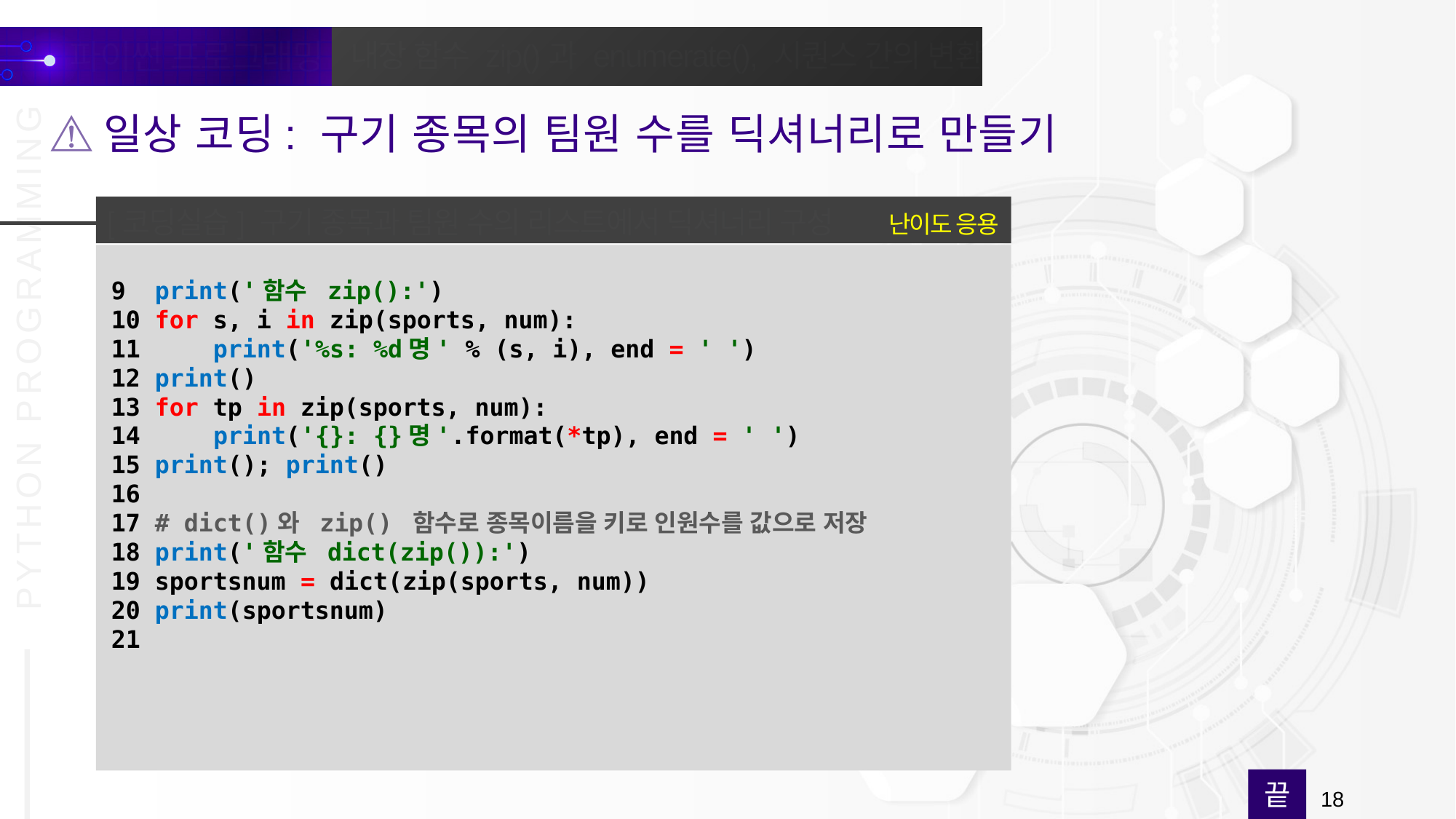

일상 코딩: 구기 종목의 팀원 수를 딕셔너리로 만들기

난이도 응용
[코딩실습] 구기 종목과 팀원 수의 리스트에서 딕셔너리 구성
9  print('함수 zip():')
10 for s, i in zip(sports, num):
11     print('%s: %d명' % (s, i), end = ' ')
12 print()
13 for tp in zip(sports, num):
14     print('{}: {}명'.format(*tp), end = ' ')
15 print(); print()
16
17 # dict()와 zip() 함수로 종목이름을 키로 인원수를 값으로 저장
18 print('함수 dict(zip()):')
19 sportsnum = dict(zip(sports, num))
20 print(sportsnum)
21

끝
18